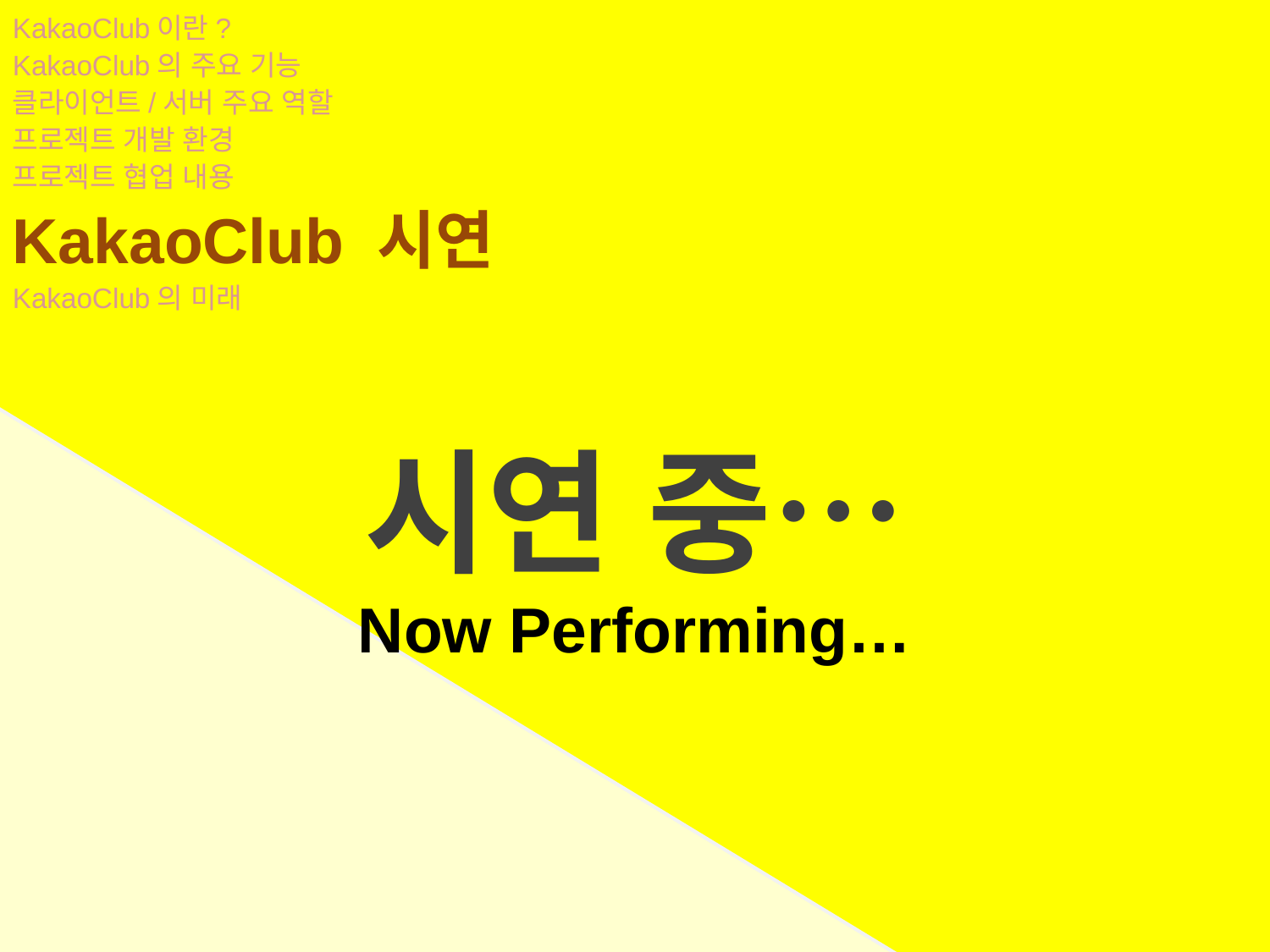

KakaoClub이란?
KakaoClub의 주요 기능
클라이언트/서버 주요 역할
프로젝트 개발 환경
프로젝트 협업 내용
KakaoClub 시연
KakaoClub의 미래
시연 중…
Now Performing…